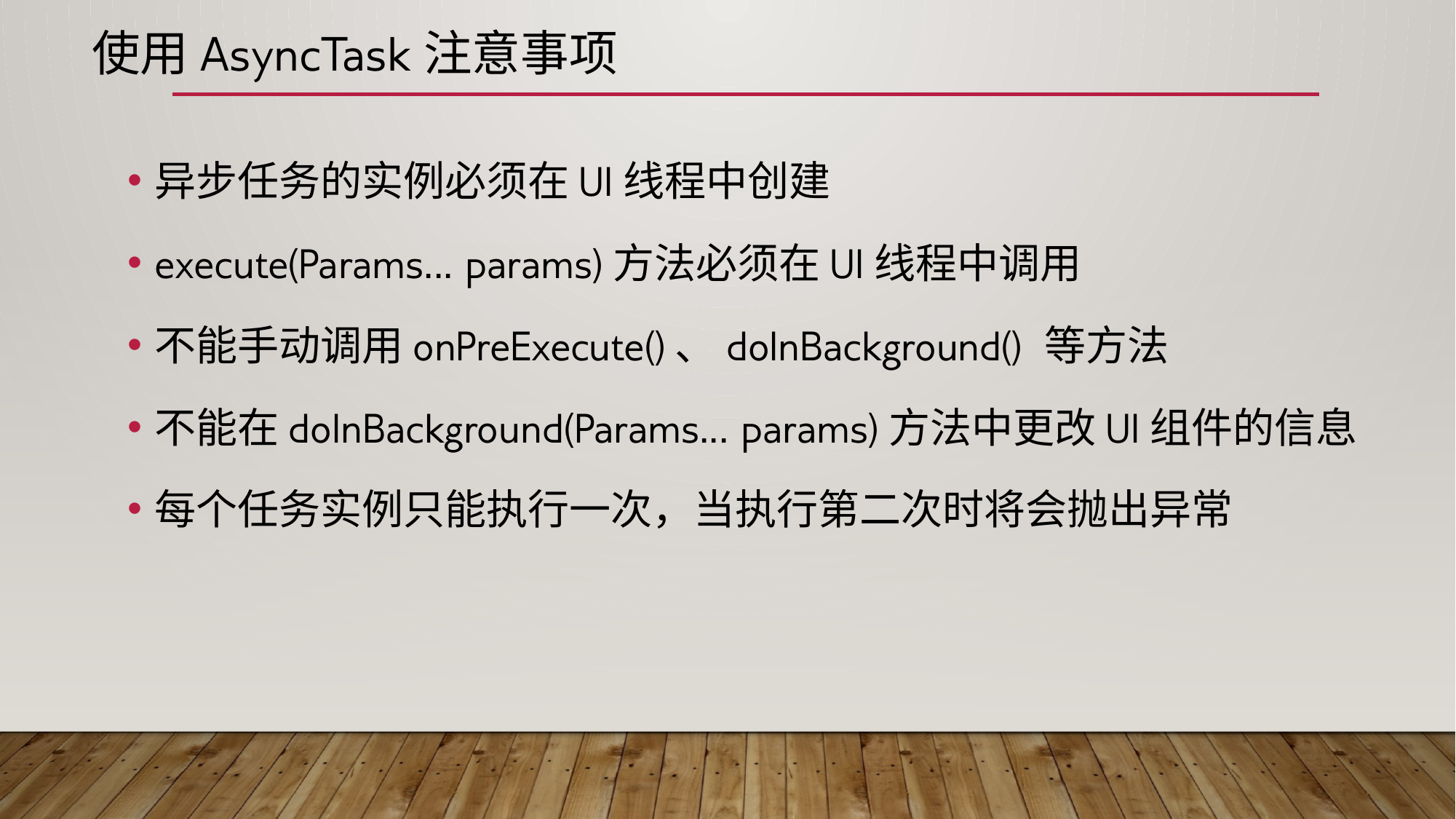

# 使用AsyncTask注意事项
异步任务的实例必须在UI线程中创建
execute(Params... params)方法必须在UI线程中调用
不能手动调用onPreExecute()、doInBackground() 等方法
不能在doInBackground(Params... params)方法中更改UI组件的信息
每个任务实例只能执行一次，当执行第二次时将会抛出异常